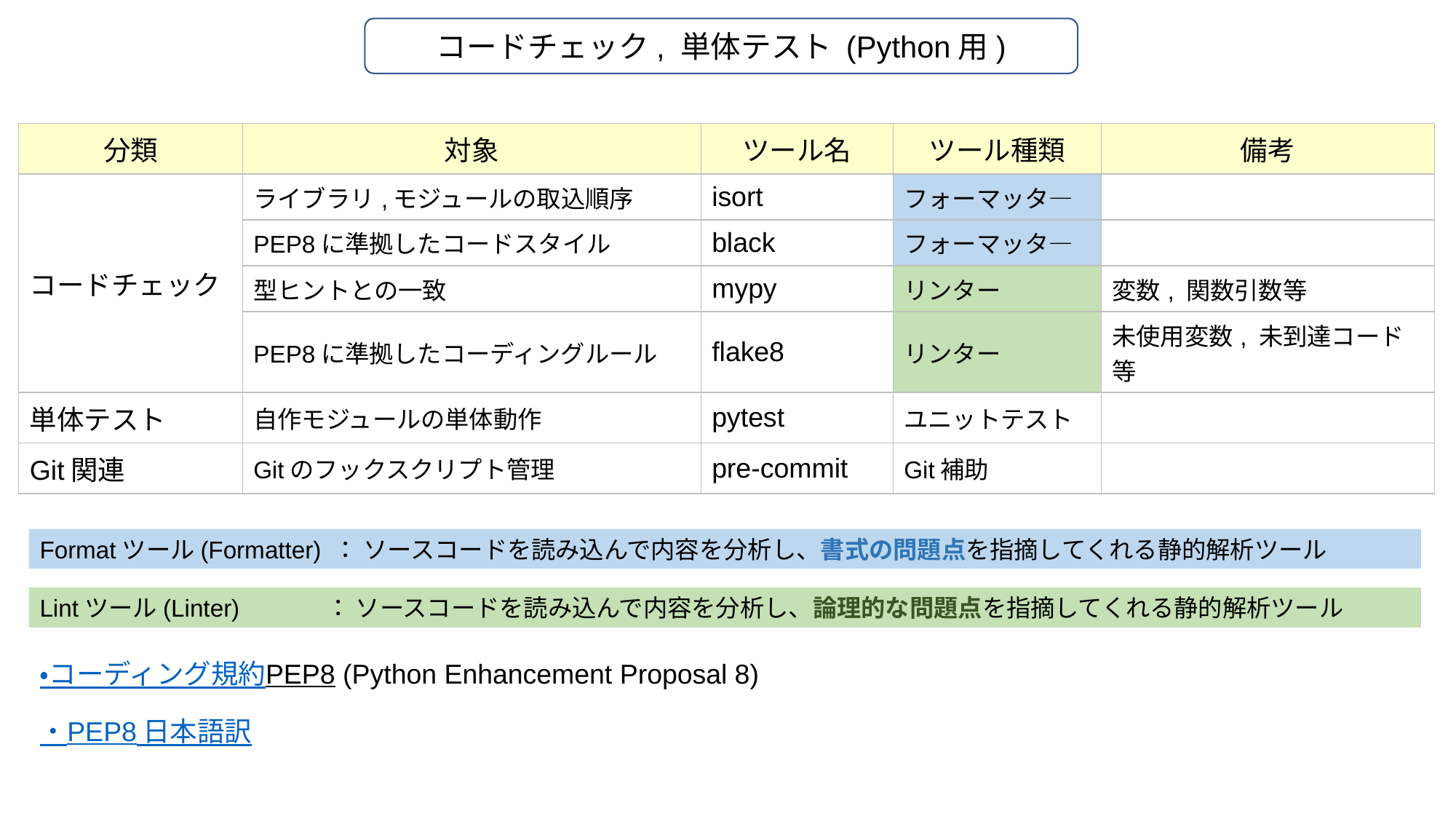

コードチェック, 単体テスト (Python用)
| 分類 | 対象 | ツール名 | ツール種類 | 備考 |
| --- | --- | --- | --- | --- |
| コードチェック | ライブラリ,モジュールの取込順序 | isort | フォーマッタ― |  |
|  | PEP8に準拠したコードスタイル | black | フォーマッタ― |  |
|  | 型ヒントとの一致 | mypy | リンター | 変数, 関数引数等 |
|  | PEP8に準拠したコーディングルール | flake8 | リンター | 未使用変数, 未到達コード等 |
| 単体テスト | 自作モジュールの単体動作 | pytest | ユニットテスト |  |
| Git関連 | Gitのフックスクリプト管理 | pre-commit | Git補助 |  |
Formatツール(Formatter) ： ソースコードを読み込んで内容を分析し、書式の問題点を指摘してくれる静的解析ツール
Lintツール(Linter)            ： ソースコードを読み込んで内容を分析し、論理的な問題点を指摘してくれる静的解析ツール
・コーディング規約PEP8 (Python Enhancement Proposal 8)
・PEP8 日本語訳